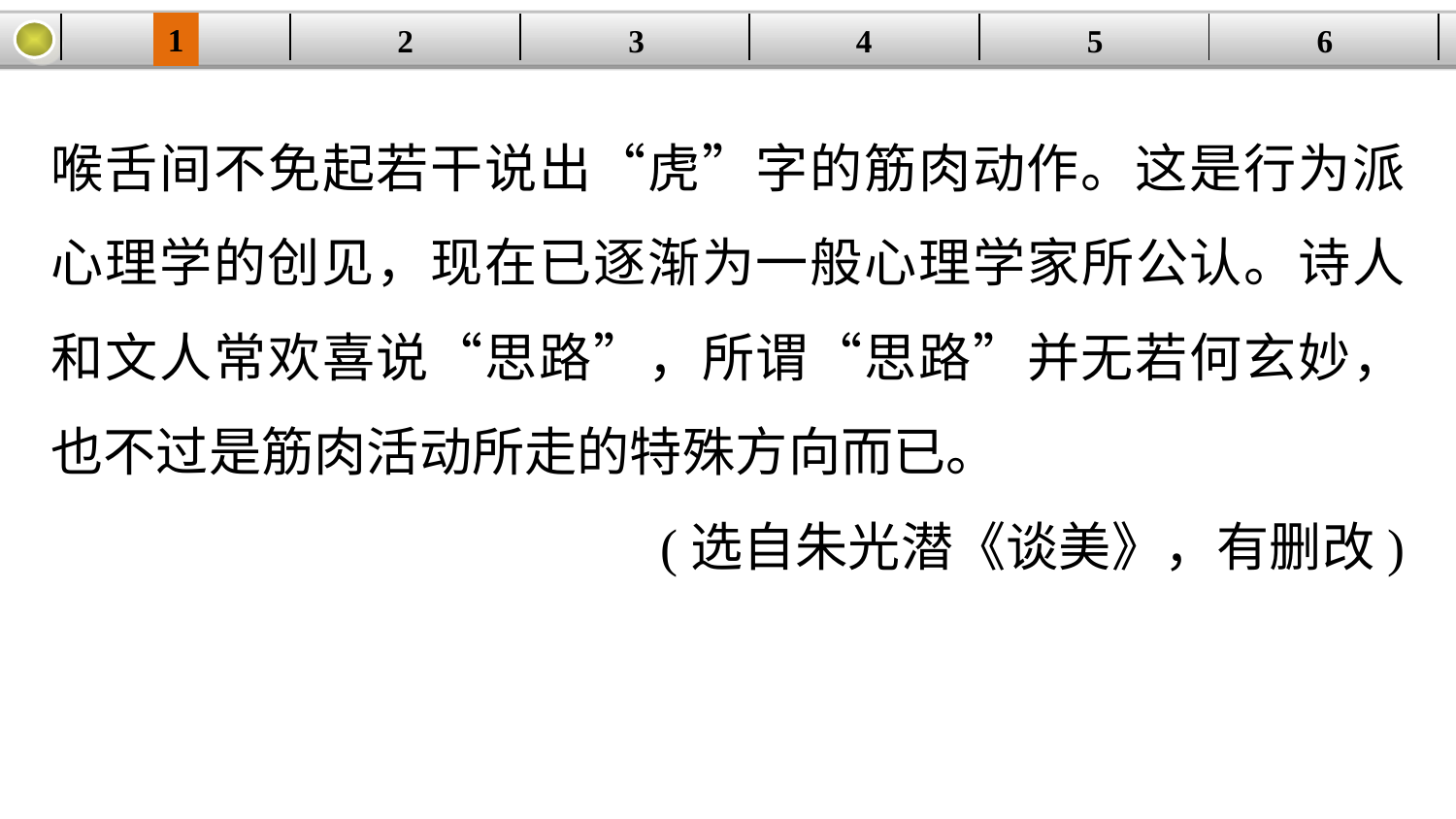

1
3
4
5
6
2
|  |  |  |  |  |  |
| --- | --- | --- | --- | --- | --- |

喉舌间不免起若干说出“虎”字的筋肉动作。这是行为派心理学的创见，现在已逐渐为一般心理学家所公认。诗人和文人常欢喜说“思路”，所谓“思路”并无若何玄妙，也不过是筋肉活动所走的特殊方向而已。
(选自朱光潜《谈美》，有删改)